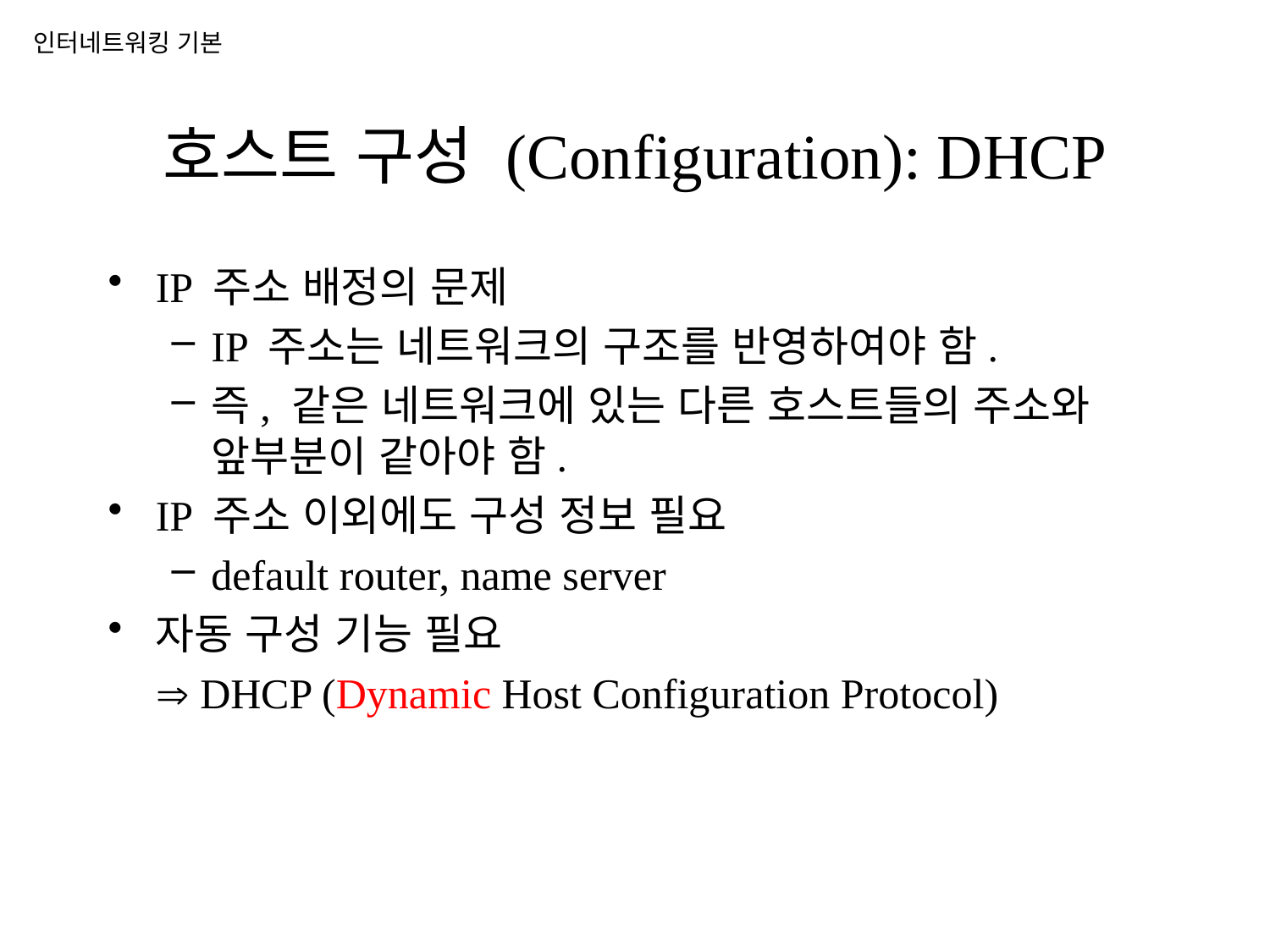

인터네트워킹 기본
# 호스트 구성 (Configuration): DHCP
IP 주소 배정의 문제
IP 주소는 네트워크의 구조를 반영하여야 함.
즉, 같은 네트워크에 있는 다른 호스트들의 주소와 앞부분이 같아야 함.
IP 주소 이외에도 구성 정보 필요
default router, name server
자동 구성 기능 필요
	⇒ DHCP (Dynamic Host Configuration Protocol)